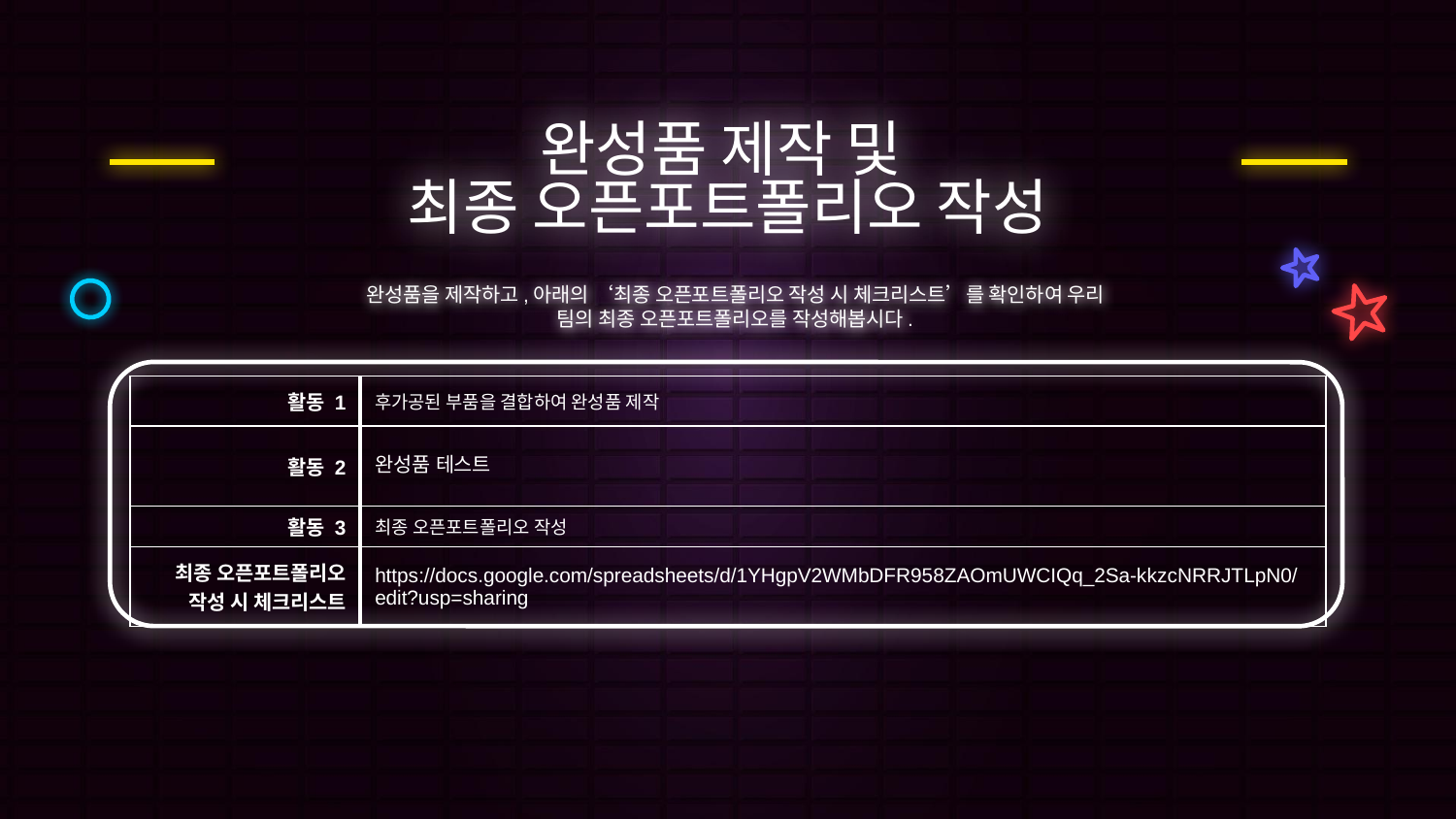

# 완성품 제작 및
최종 오픈포트폴리오 작성

완성품을 제작하고,아래의 ‘최종 오픈포트폴리오 작성 시 체크리스트’를 확인하여 우리 팀의 최종 오픈포트폴리오를 작성해봅시다.

| 활동 1 | 후가공된 부품을 결합하여 완성품 제작 |
| --- | --- |
| 활동 2 | 완성품 테스트 |
| 활동 3 | 최종 오픈포트폴리오 작성 |
| 최종 오픈포트폴리오 작성 시 체크리스트 | https://docs.google.com/spreadsheets/d/1YHgpV2WMbDFR958ZAOmUWCIQq\_2Sa-kkzcNRRJTLpN0/edit?usp=sharing |